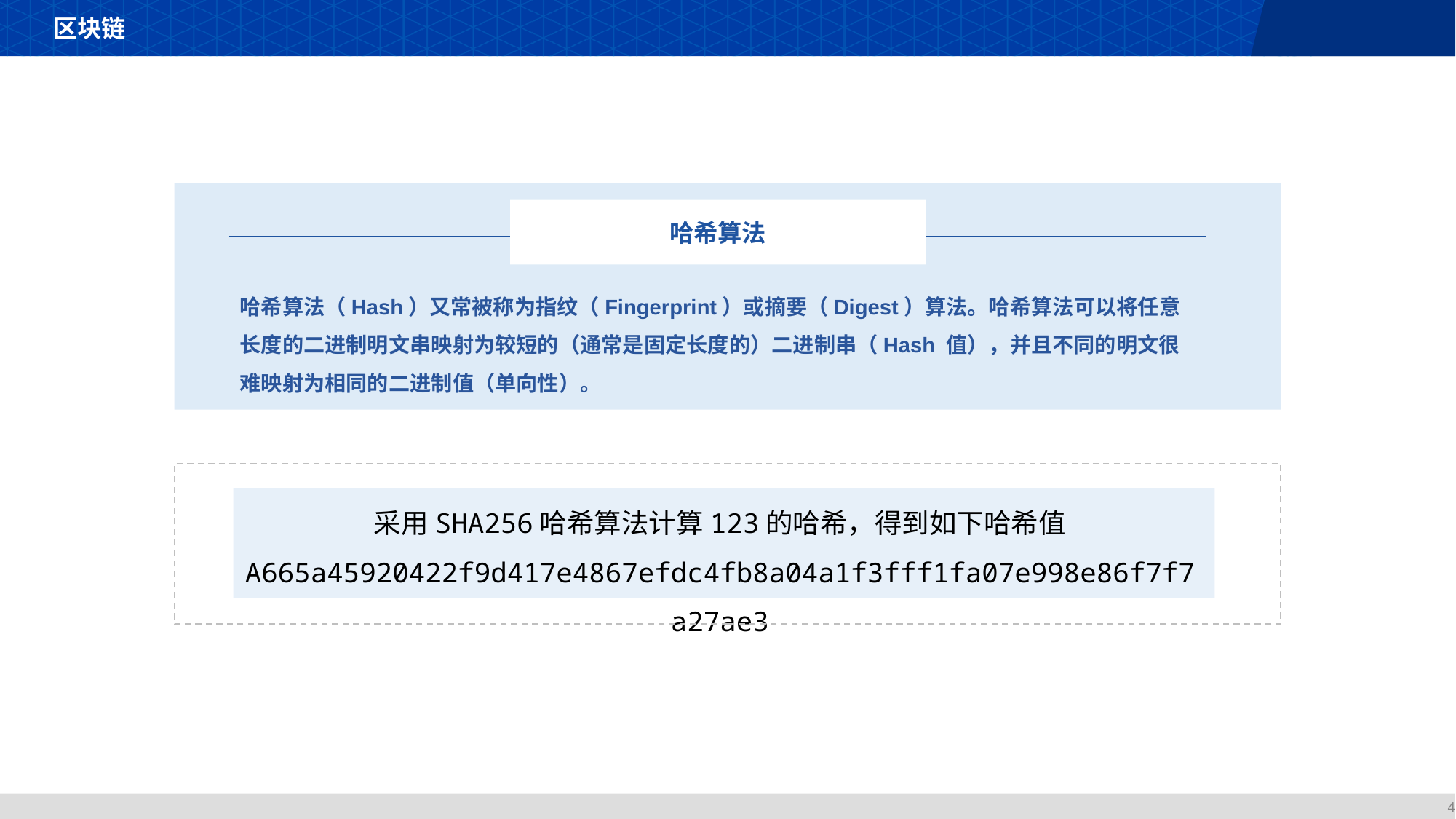

区块链

哈希算法

哈希算法（Hash）又常被称为指纹（Fingerprint）或摘要（Digest）算法。哈希算法可以将任意长度的二进制明文串映射为较短的（通常是固定长度的）二进制串（Hash 值），并且不同的明文很难映射为相同的二进制值（单向性）。

采用SHA256哈希算法计算123的哈希，得到如下哈希值
A665a45920422f9d417e4867efdc4fb8a04a1f3fff1fa07e998e86f7f7a27ae3